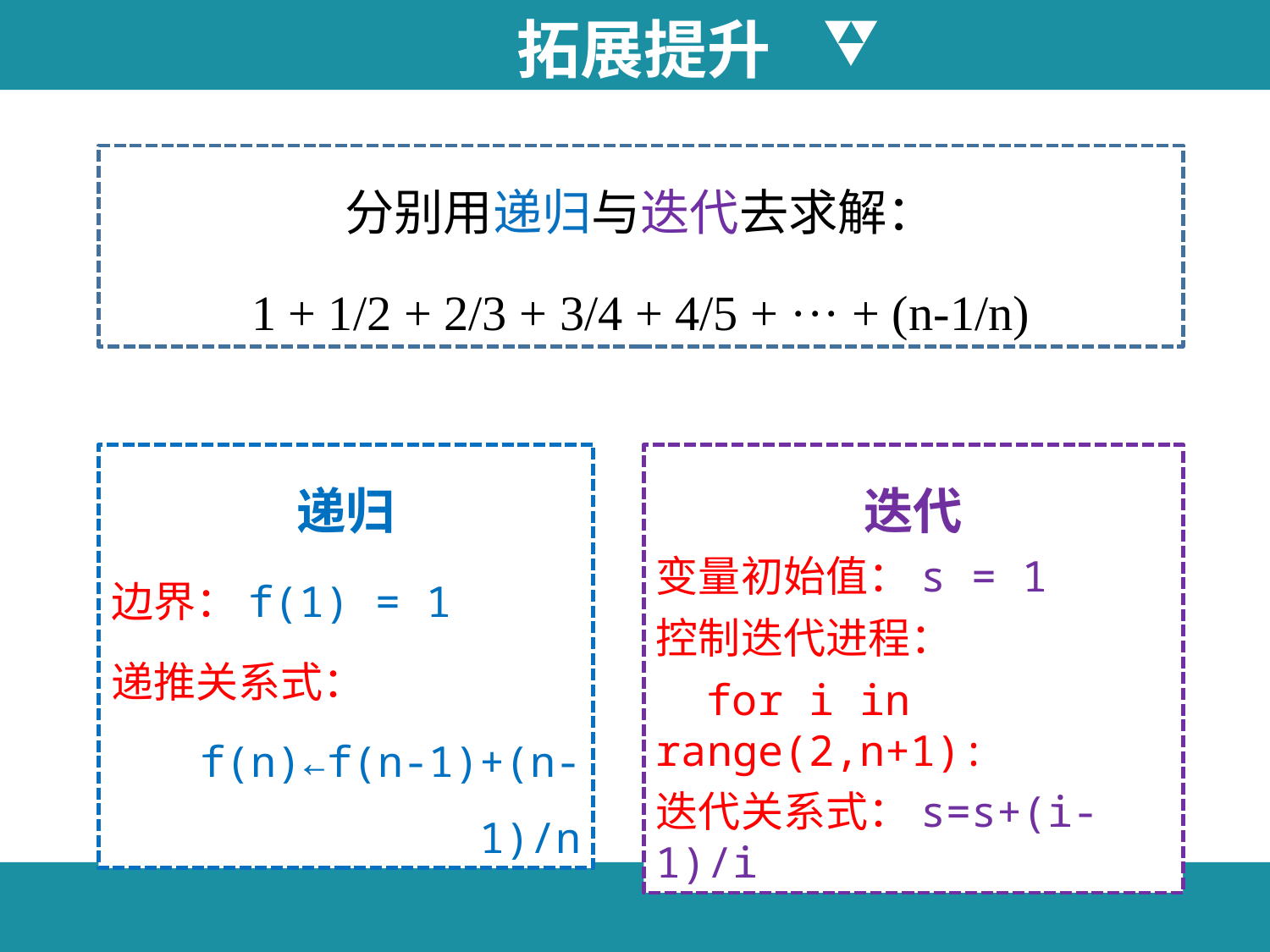

拓展提升

分别用递归与迭代去求解：
1 + 1/2 + 2/3 + 3/4 + 4/5 + ··· + (n-1/n)
递归
边界：f(1) = 1
递推关系式：
f(n)←f(n-1)+(n-1)/n
迭代
变量初始值：s = 1
控制迭代进程：
  for i in range(2,n+1):
迭代关系式：s=s+(i-1)/i